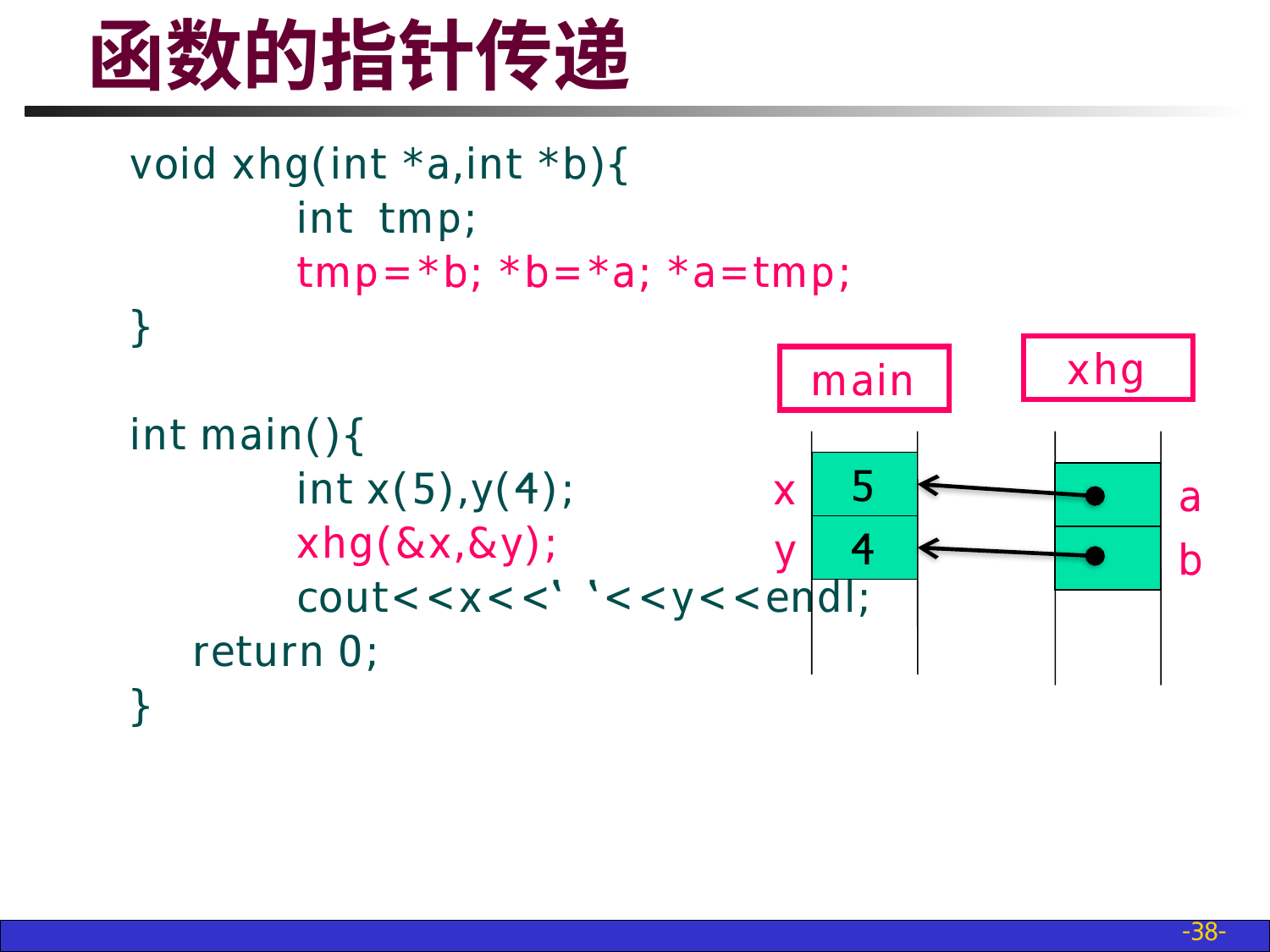

# 函数的指针传递
void xhg(int *a,int *b){
		int  tmp;
		tmp=*b; *b=*a; *a=tmp;
}

int main(){
		int x(5),y(4);
		xhg(&x,&y);
		cout<<x<<‘  ‘<<y<<endl;
     return 0;
}
xhg

a

b
main

5

4
x
y
-38-